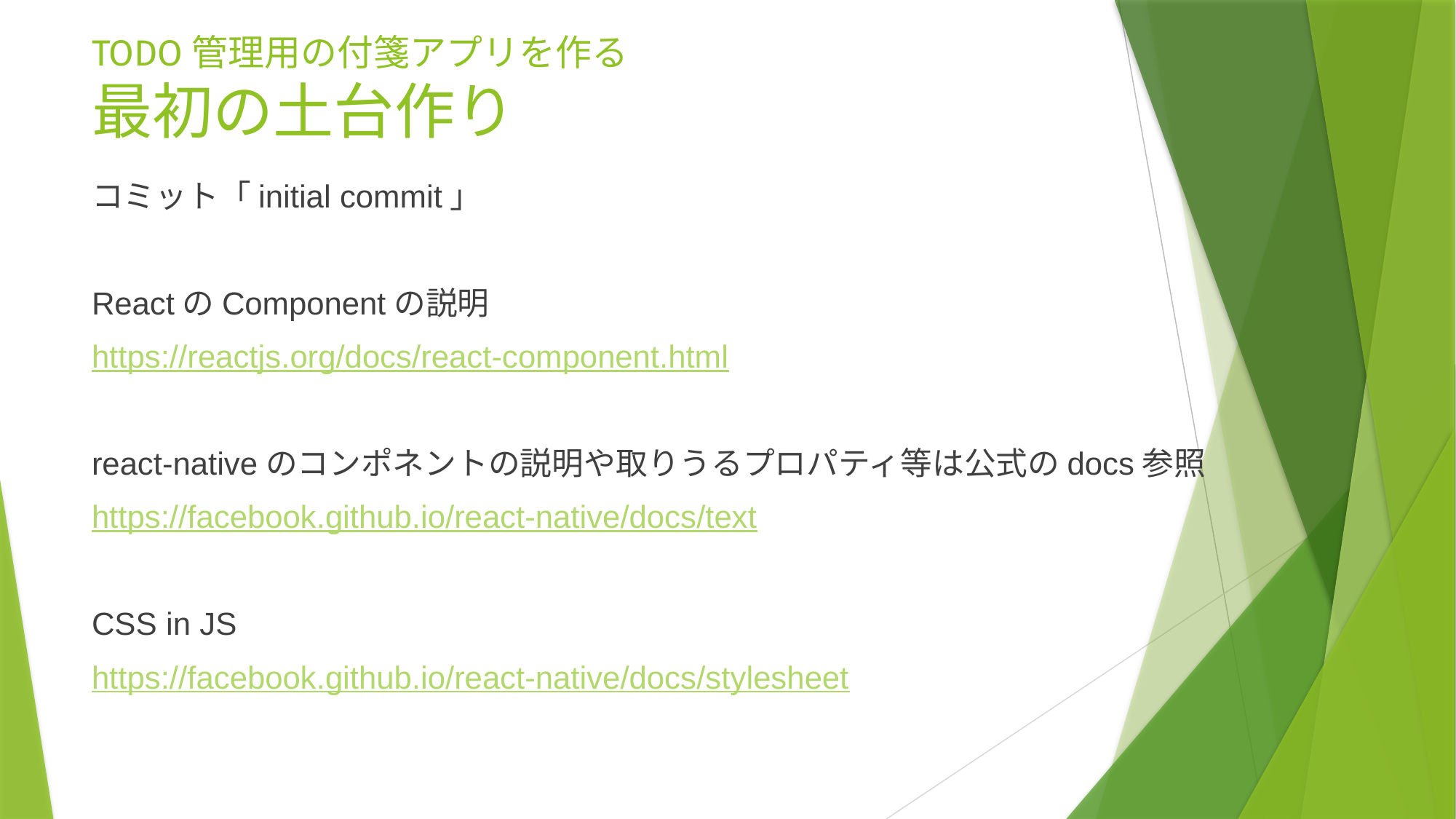

# TODO管理用の付箋アプリを作る 最初の土台作り
コミット「initial commit」

ReactのComponentの説明
https://reactjs.org/docs/react-component.html

react-nativeのコンポネントの説明や取りうるプロパティ等は公式のdocs参照
https://facebook.github.io/react-native/docs/text

CSS in JS
https://facebook.github.io/react-native/docs/stylesheet